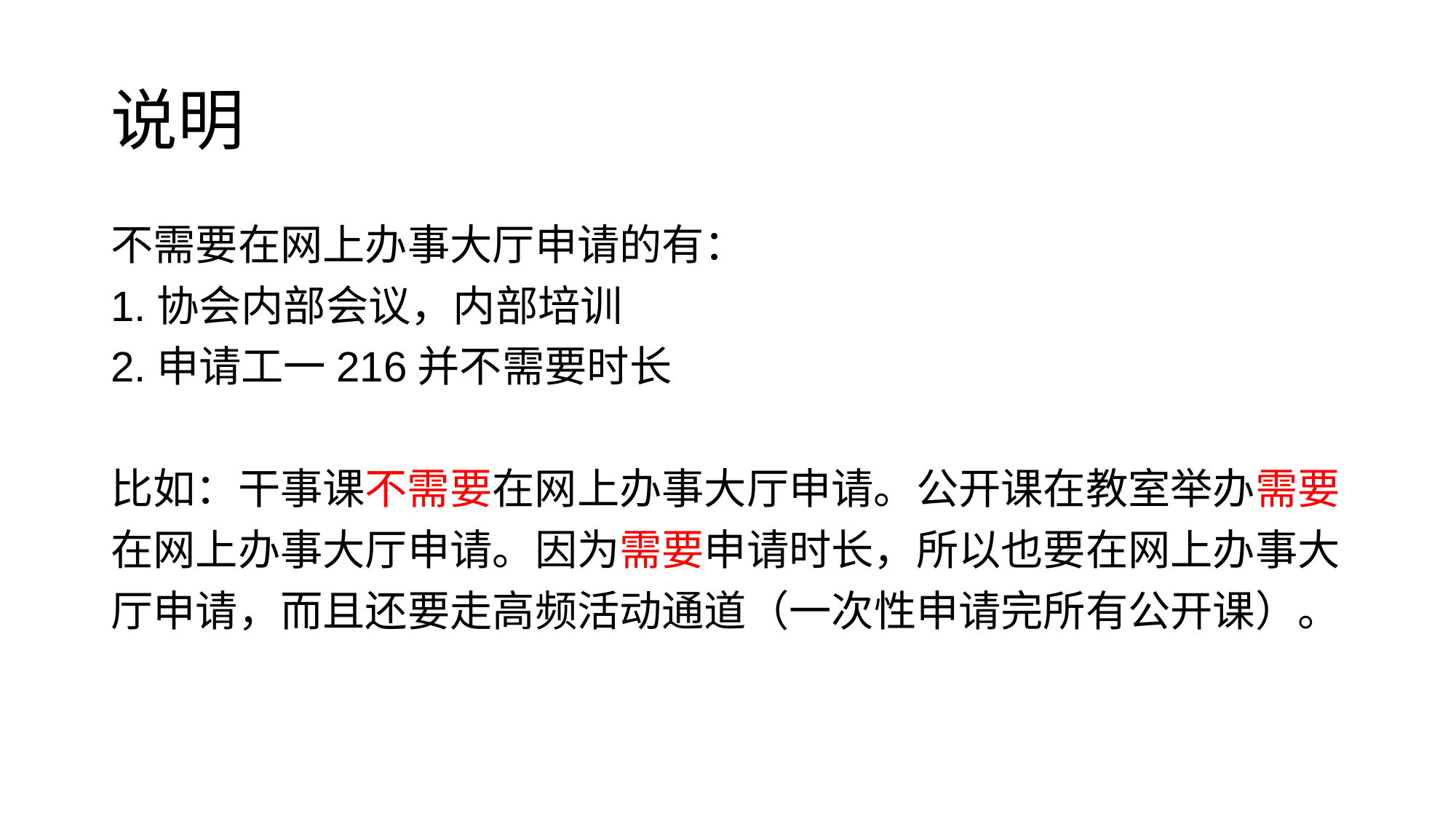

# 说明
不需要在网上办事大厅申请的有：
1.协会内部会议，内部培训
2.申请工一216并不需要时长

比如：干事课不需要在网上办事大厅申请。公开课在教室举办需要
在网上办事大厅申请。因为需要申请时长，所以也要在网上办事大
厅申请，而且还要走高频活动通道（一次性申请完所有公开课）。